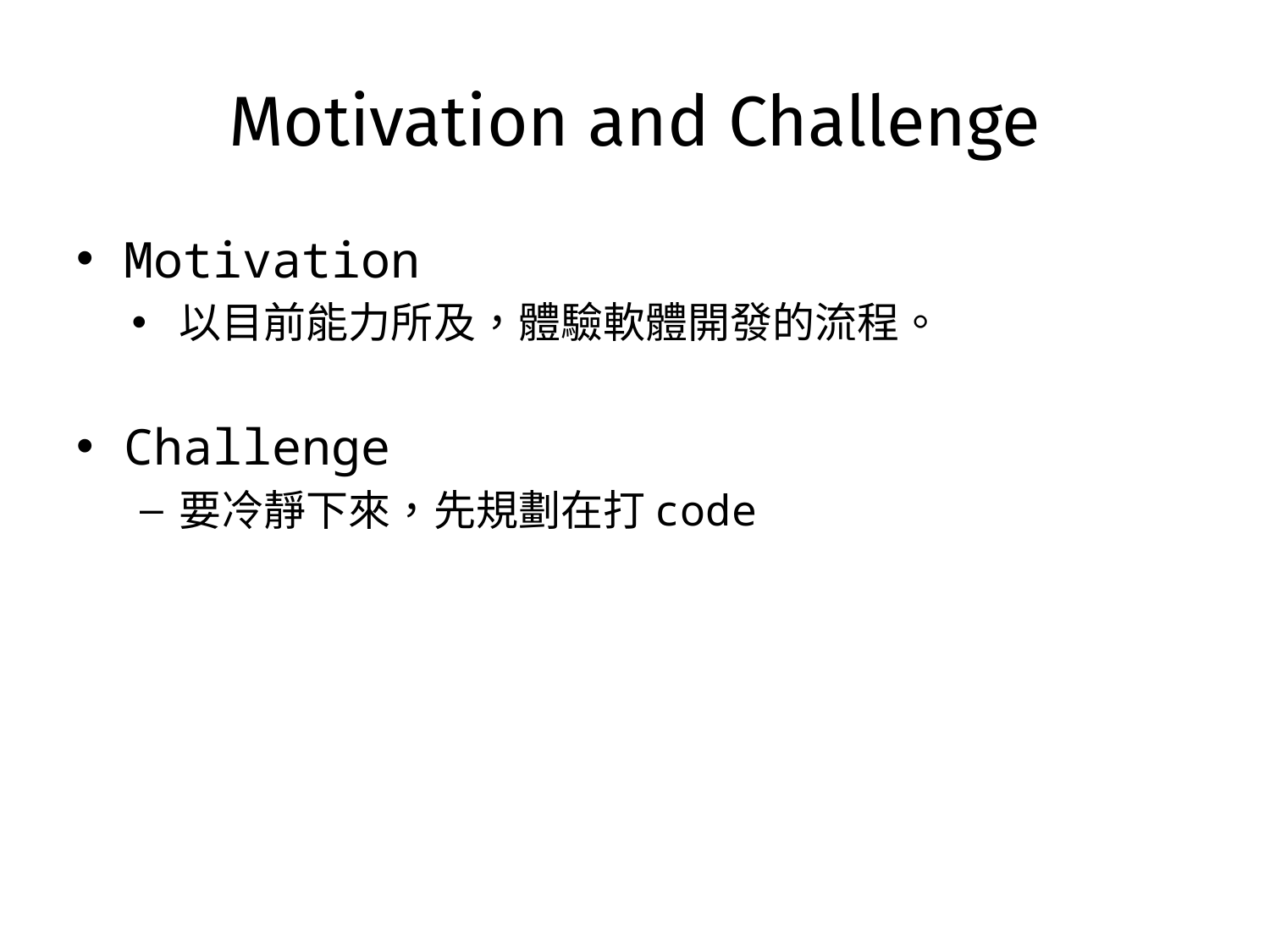

# Motivation and Challenge
Motivation
以目前能力所及，體驗軟體開發的流程。

Challenge
要冷靜下來，先規劃在打code